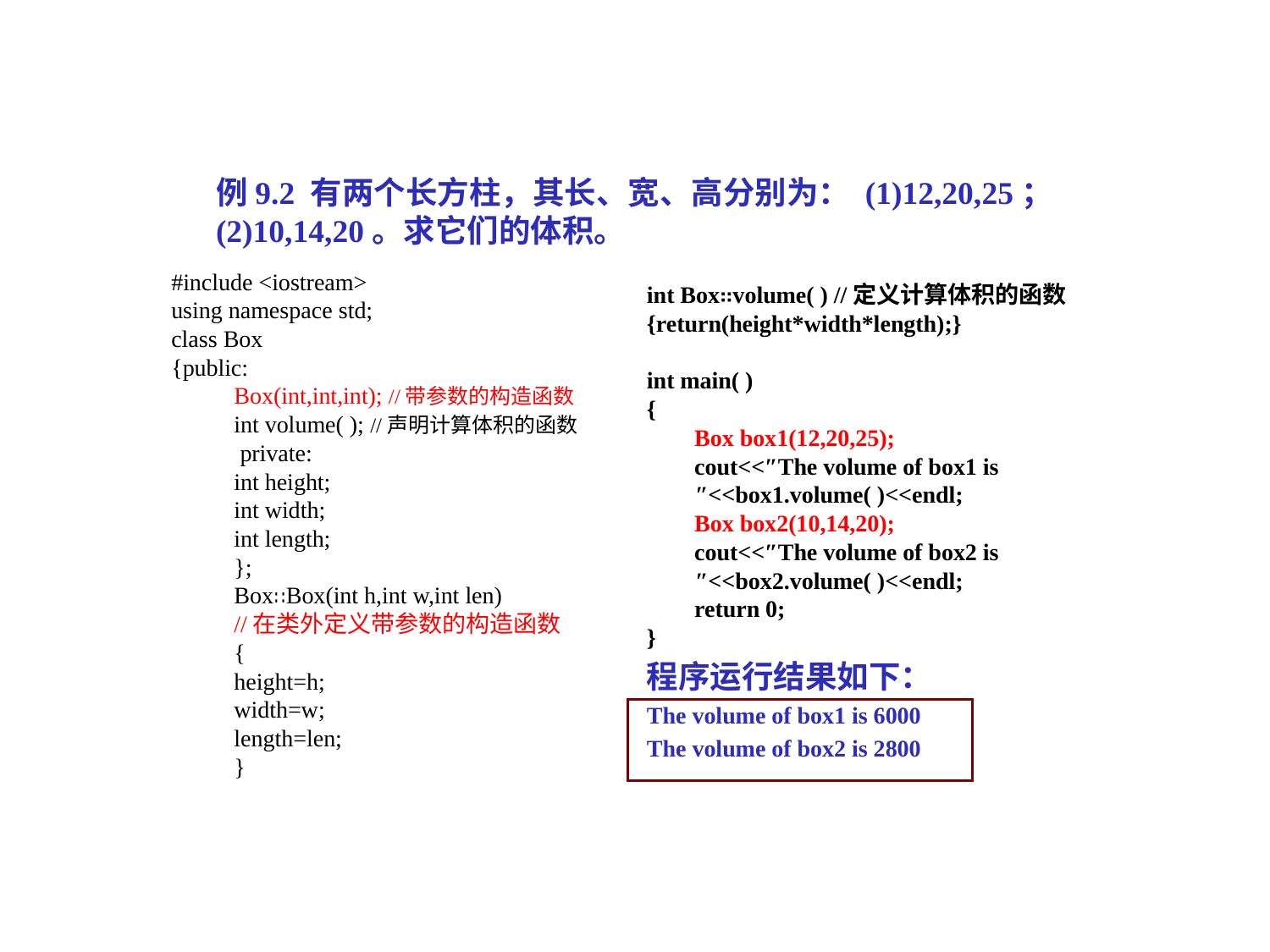

例9.2 有两个长方柱，其长、宽、高分别为： (1)12,20,25；(2)10,14,20。求它们的体积。
#include <iostream>
using namespace std;
class Box
{public:
Box(int,int,int); //带参数的构造函数
int volume( ); //声明计算体积的函数
 private:
int height;
int width;
int length;
};
Box∷Box(int h,int w,int len)
//在类外定义带参数的构造函数
{
height=h;
width=w;
length=len;
}

int Box∷volume( ) //定义计算体积的函数
{return(height*width*length);}

int main( )
{
Box box1(12,20,25);
cout<<″The volume of box1 is ″<<box1.volume( )<<endl;
Box box2(10,14,20);
cout<<″The volume of box2 is ″<<box2.volume( )<<endl;
return 0;
}
程序运行结果如下：
The volume of box1 is 6000
The volume of box2 is 2800